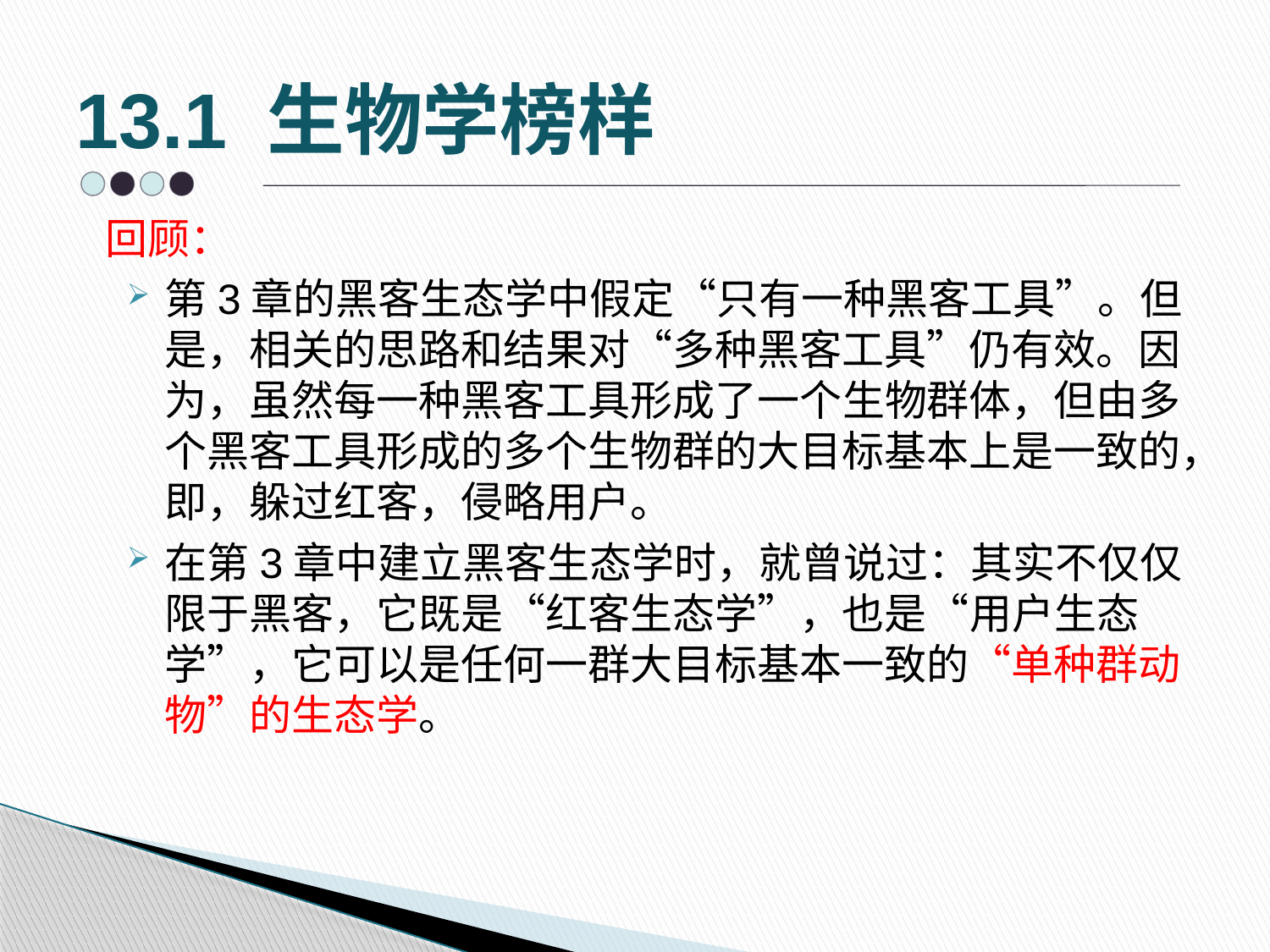

# 13.1 生物学榜样

  回顾：
第3章的黑客生态学中假定“只有一种黑客工具”。但是，相关的思路和结果对“多种黑客工具”仍有效。因为，虽然每一种黑客工具形成了一个生物群体，但由多个黑客工具形成的多个生物群的大目标基本上是一致的，即，躲过红客，侵略用户。
在第3章中建立黑客生态学时，就曾说过：其实不仅仅限于黑客，它既是“红客生态学”，也是“用户生态学”，它可以是任何一群大目标基本一致的“单种群动物”的生态学。